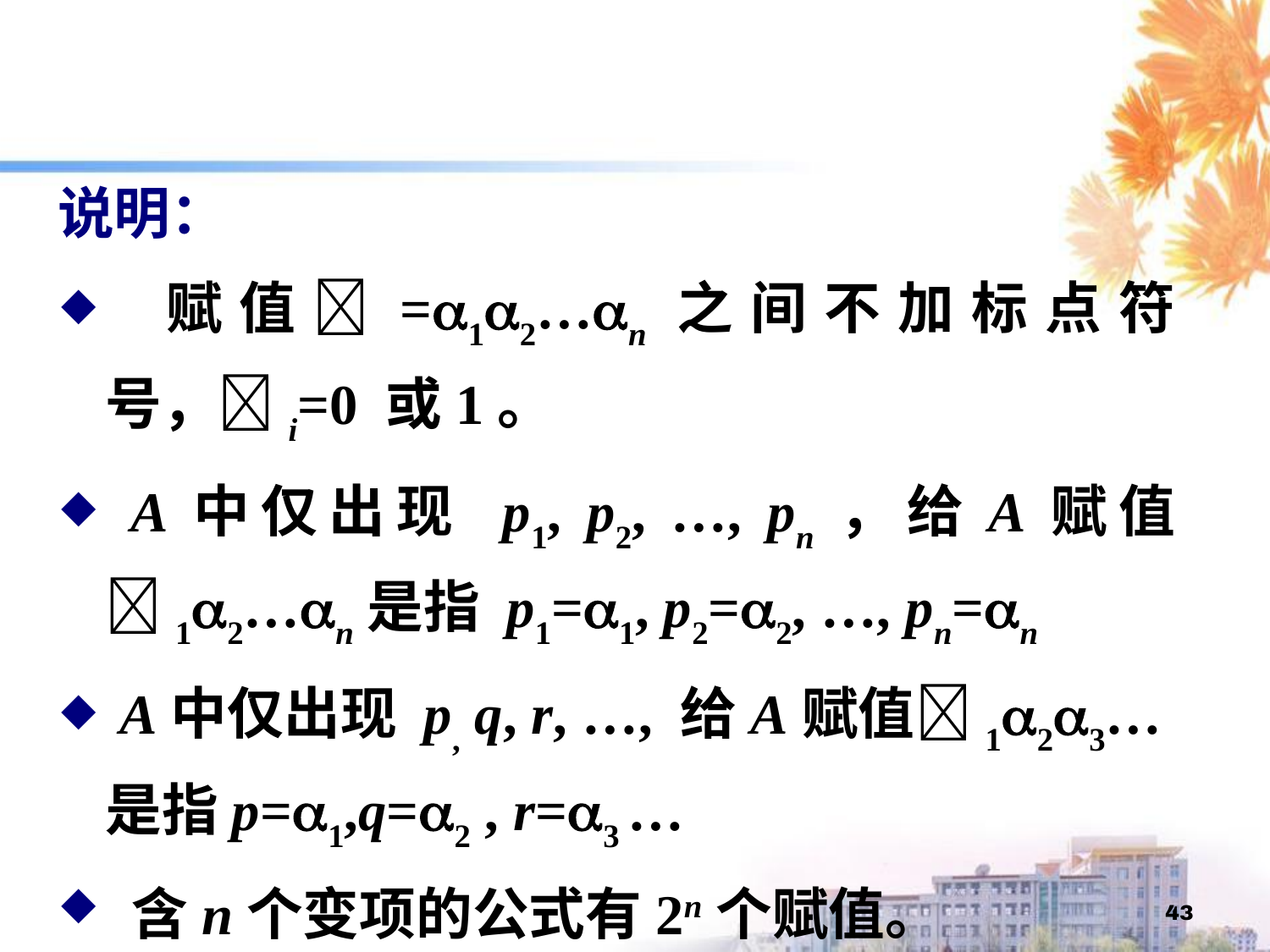

说明：
 赋值α=α1α2…αn之间不加标点符号，αi=0 或1。
 A中仅出现 p1, p2, …, pn，给A赋值α1α2…αn是指 p1=α1, p2=α2, …, pn=αn
 A中仅出现 p, q, r, …, 给A赋值α1α2α3…是指p=α1,q=α2 , r=α3 …
 含n个变项的公式有2n个赋值。
43